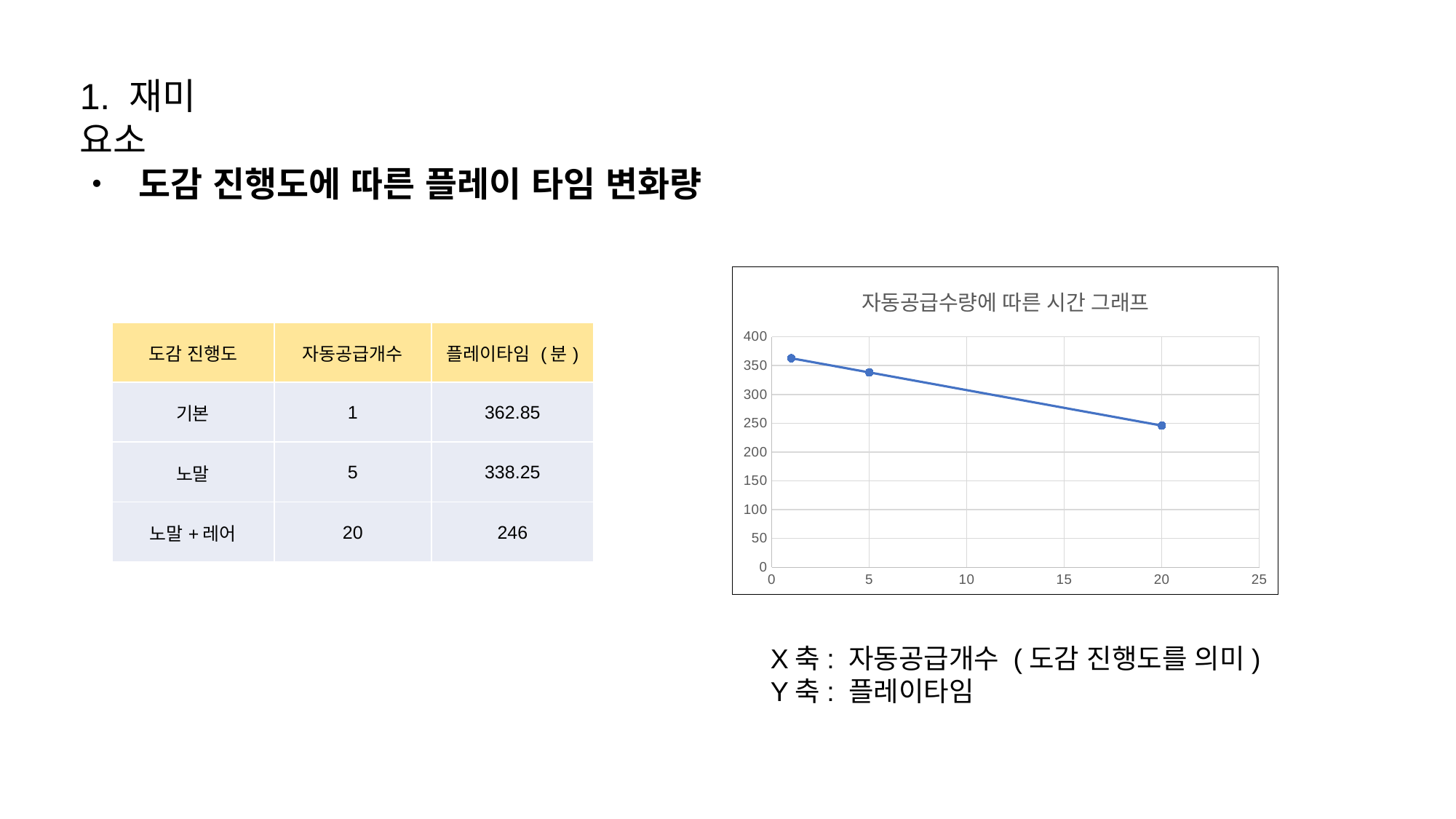

1. 재미 요소
•  도감 진행도에 따른 플레이 타임 변화량

### Chart: 자동공급수량에 따른 시간 그래프

| Category |  |
|---|---|
| 도감 진행도 | 자동공급개수 | 플레이타임 (분) |
| --- | --- | --- |
| 기본 | 1 | 362.85 |
| 노말 | 5 | 338.25 |
| 노말+레어 | 20 | 246 |
X축: 자동공급개수 (도감 진행도를 의미)
Y축: 플레이타임